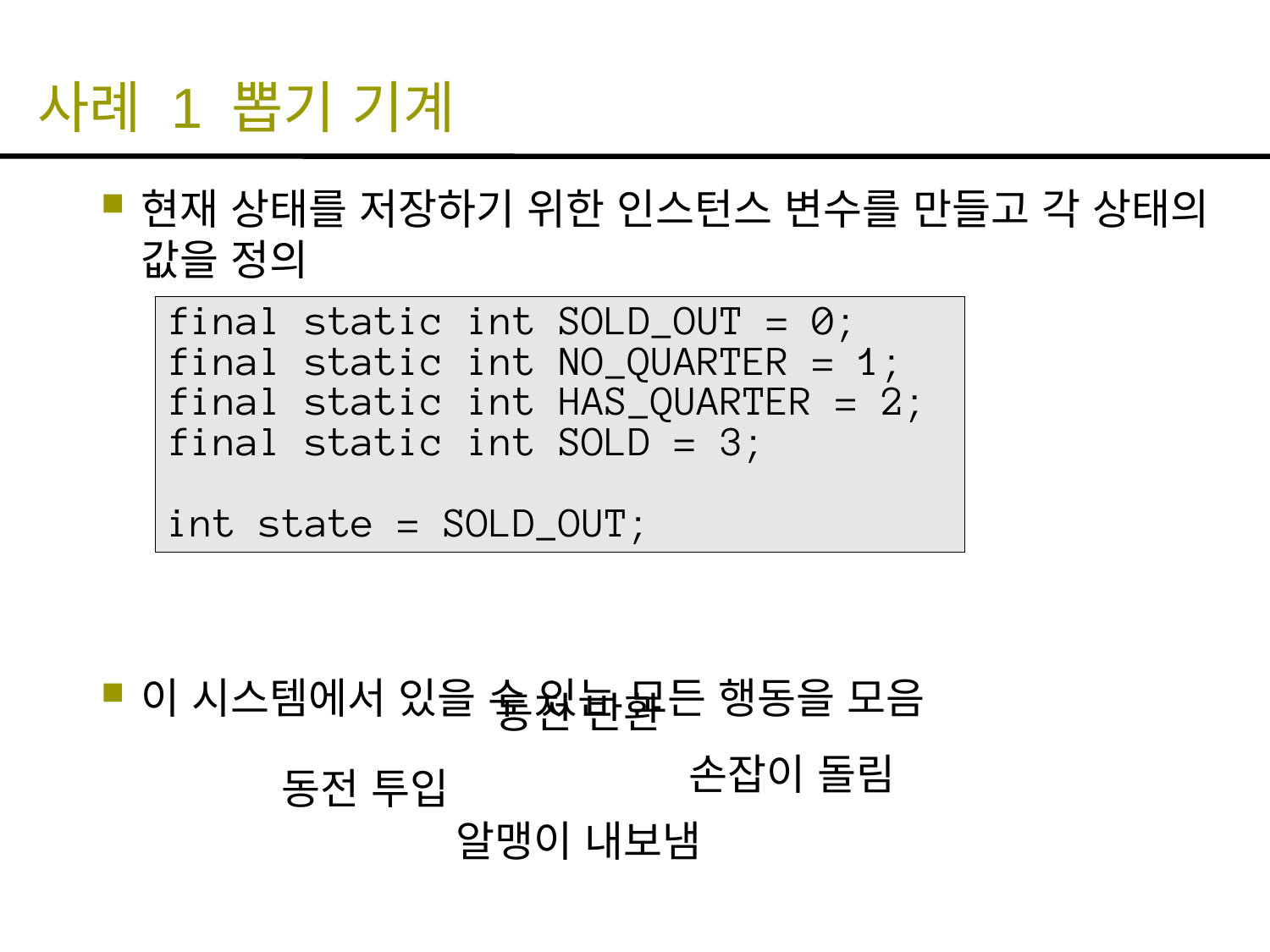

# 사례 1 뽑기 기계
현재 상태를 저장하기 위한 인스턴스 변수를 만들고 각 상태의 값을 정의

이 시스템에서 있을 수 있는 모든 행동을 모음

final static int SOLD_OUT = 0;
final static int NO_QUARTER = 1;
final static int HAS_QUARTER = 2;
final static int SOLD = 3;

int state = SOLD_OUT;
동전 반환
손잡이 돌림
동전 투입
알맹이 내보냄